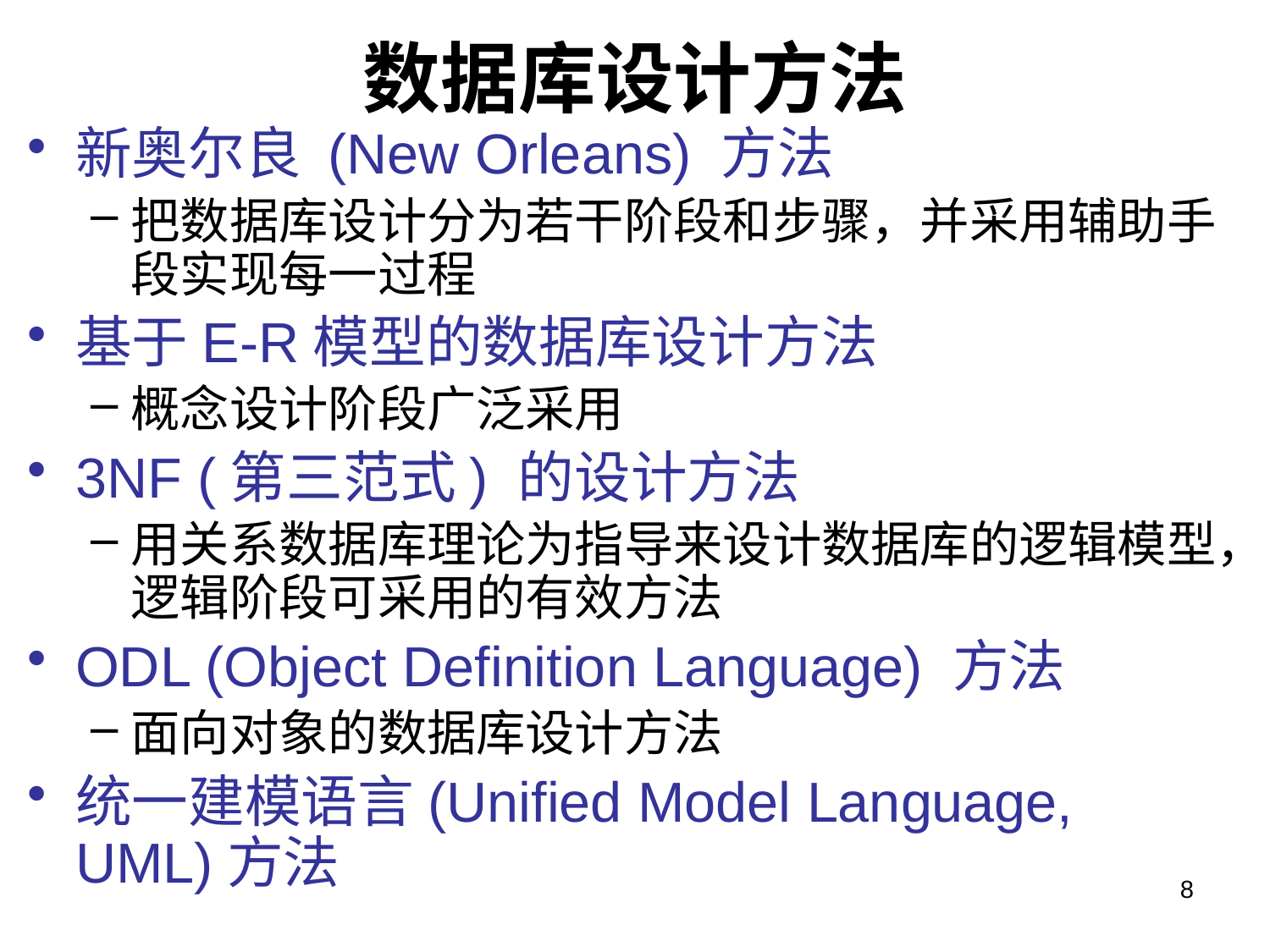

# 数据库设计方法
新奥尔良 (New Orleans) 方法
把数据库设计分为若干阶段和步骤，并采用辅助手段实现每一过程
基于E-R模型的数据库设计方法
概念设计阶段广泛采用
3NF (第三范式) 的设计方法
用关系数据库理论为指导来设计数据库的逻辑模型，逻辑阶段可采用的有效方法
ODL (Object Definition Language) 方法
面向对象的数据库设计方法
统一建模语言(Unified Model Language, UML)方法
8